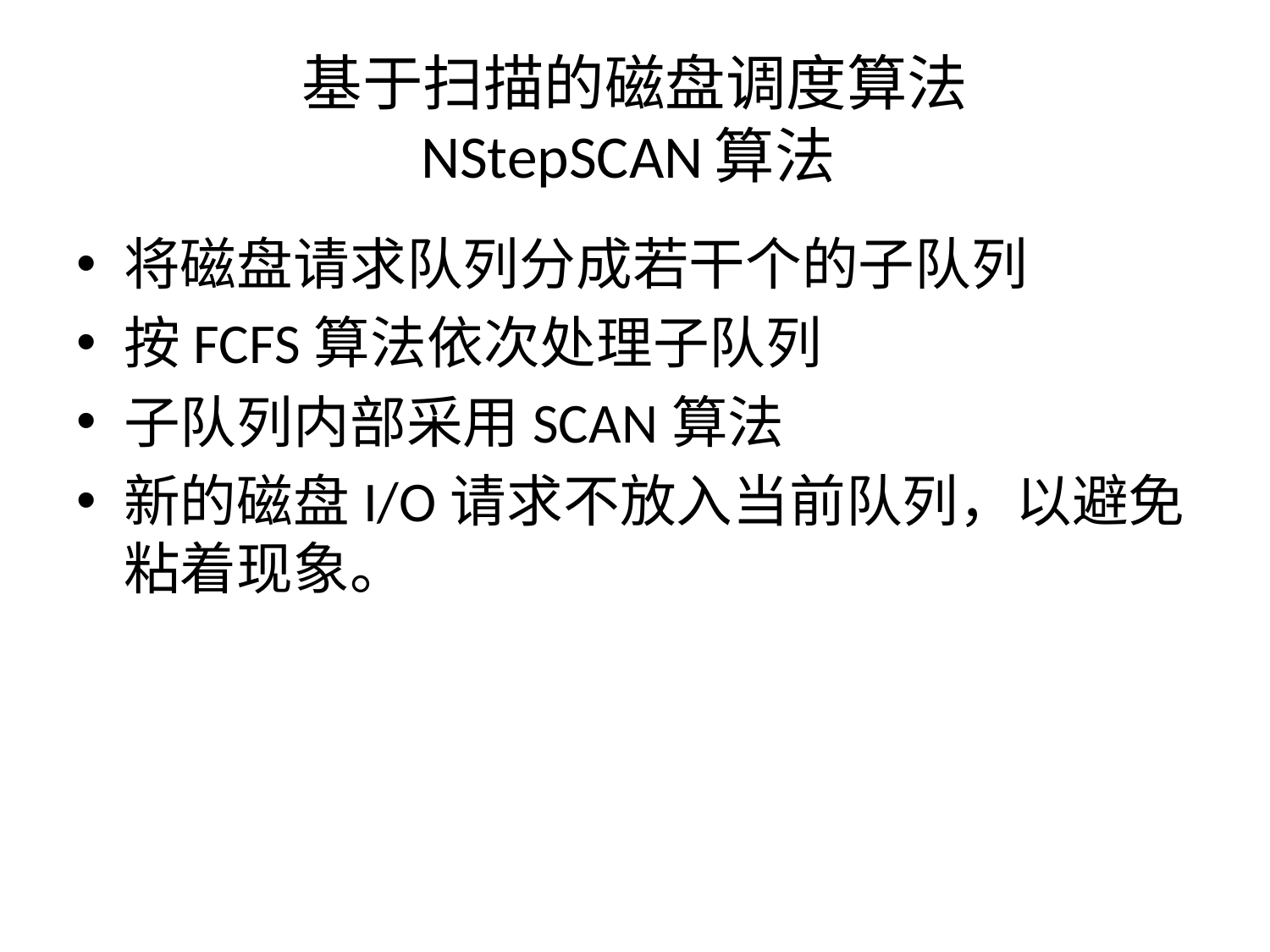

# 基于扫描的磁盘调度算法 NStepSCAN算法
将磁盘请求队列分成若干个的子队列
按FCFS算法依次处理子队列
子队列内部采用SCAN算法
新的磁盘I/O请求不放入当前队列，以避免粘着现象。